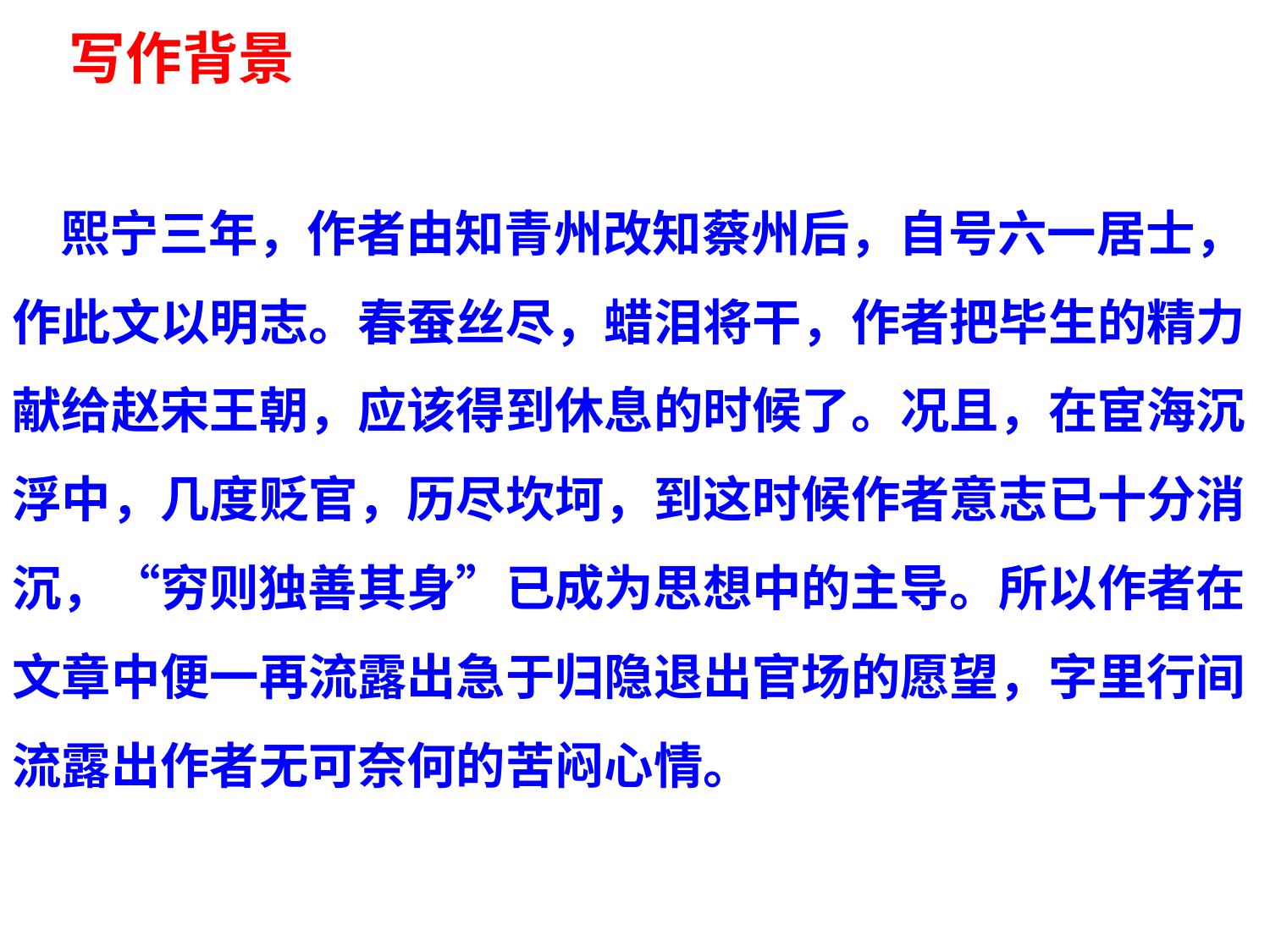

写作背景
    熙宁三年，作者由知青州改知蔡州后，自号六一居士，作此文以明志。春蚕丝尽，蜡泪将干，作者把毕生的精力献给赵宋王朝，应该得到休息的时候了。况且，在宦海沉浮中，几度贬官，历尽坎坷，到这时候作者意志已十分消沉，“穷则独善其身”已成为思想中的主导。所以作者在文章中便一再流露出急于归隐退出官场的愿望，字里行间流露出作者无可奈何的苦闷心情。